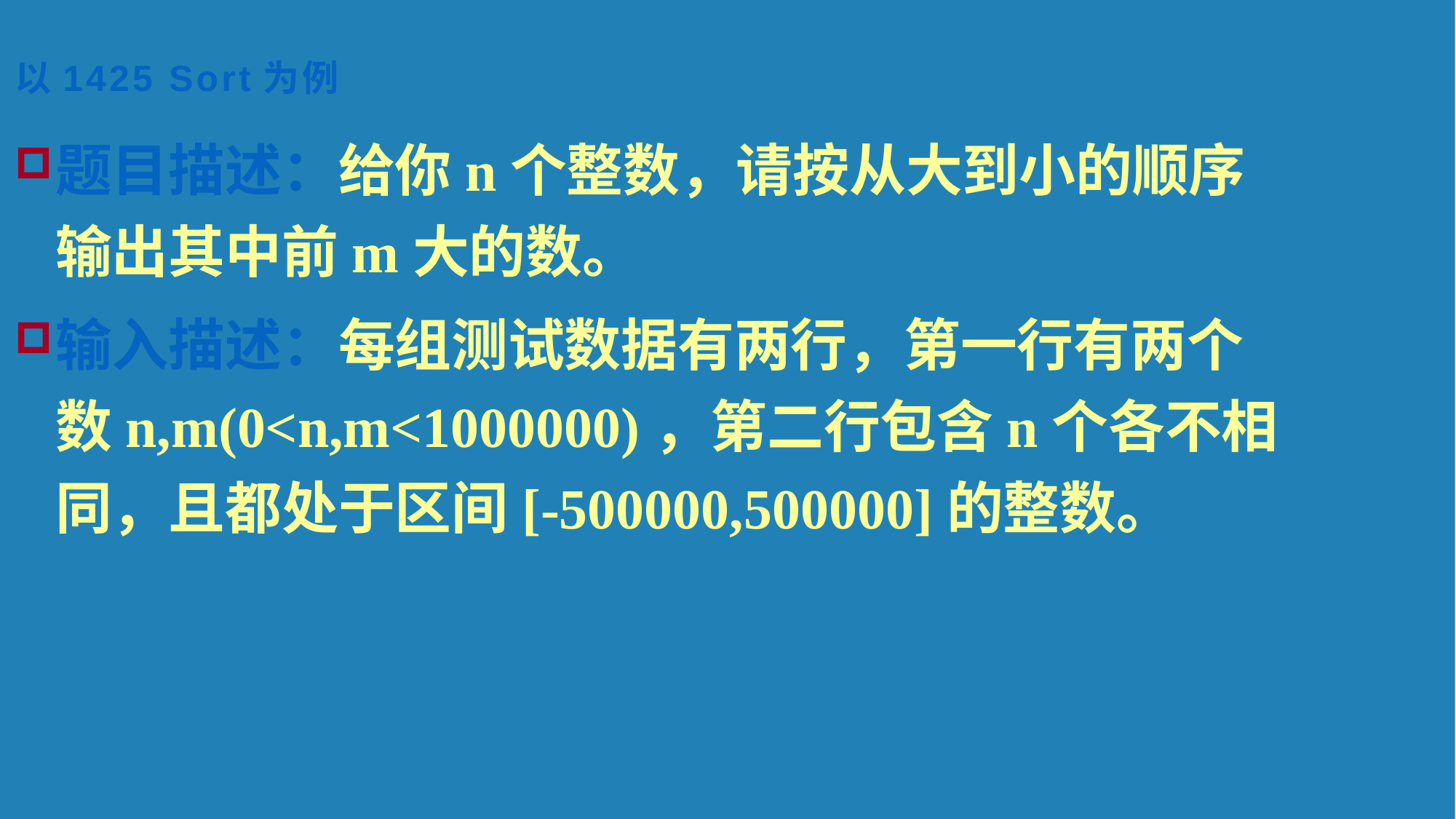

以1425 Sort为例
题目描述：给你n个整数，请按从大到小的顺序输出其中前m大的数。
输入描述：每组测试数据有两行，第一行有两个数n,m(0<n,m<1000000)，第二行包含n个各不相同，且都处于区间[-500000,500000]的整数。

130